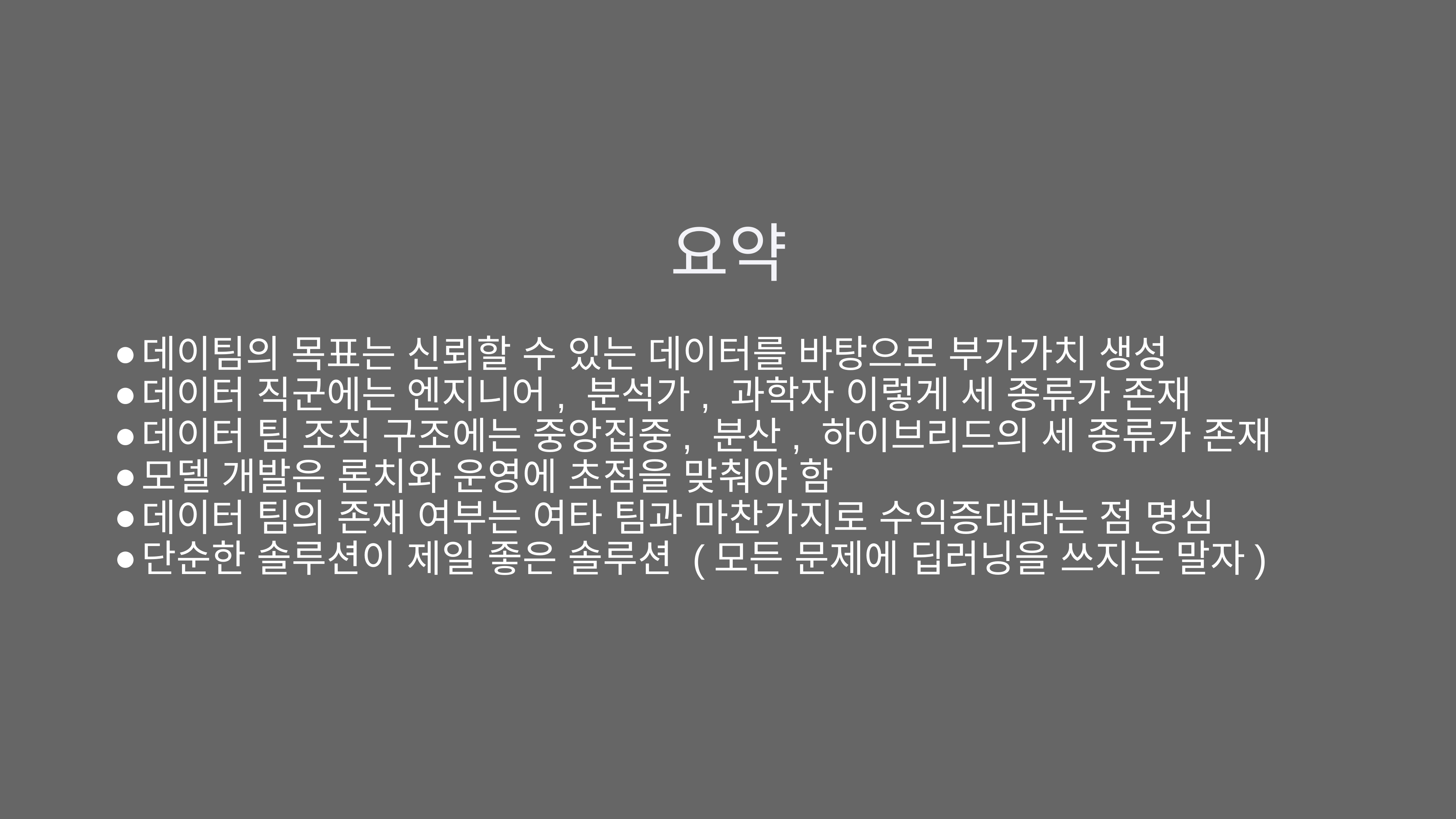

# 요약
데이팀의 목표는 신뢰할 수 있는 데이터를 바탕으로 부가가치 생성
데이터 직군에는 엔지니어, 분석가, 과학자 이렇게 세 종류가 존재
데이터 팀 조직 구조에는 중앙집중, 분산, 하이브리드의 세 종류가 존재
모델 개발은 론치와 운영에 초점을 맞춰야 함
데이터 팀의 존재 여부는 여타 팀과 마찬가지로 수익증대라는 점 명심
단순한 솔루션이 제일 좋은 솔루션 (모든 문제에 딥러닝을 쓰지는 말자)